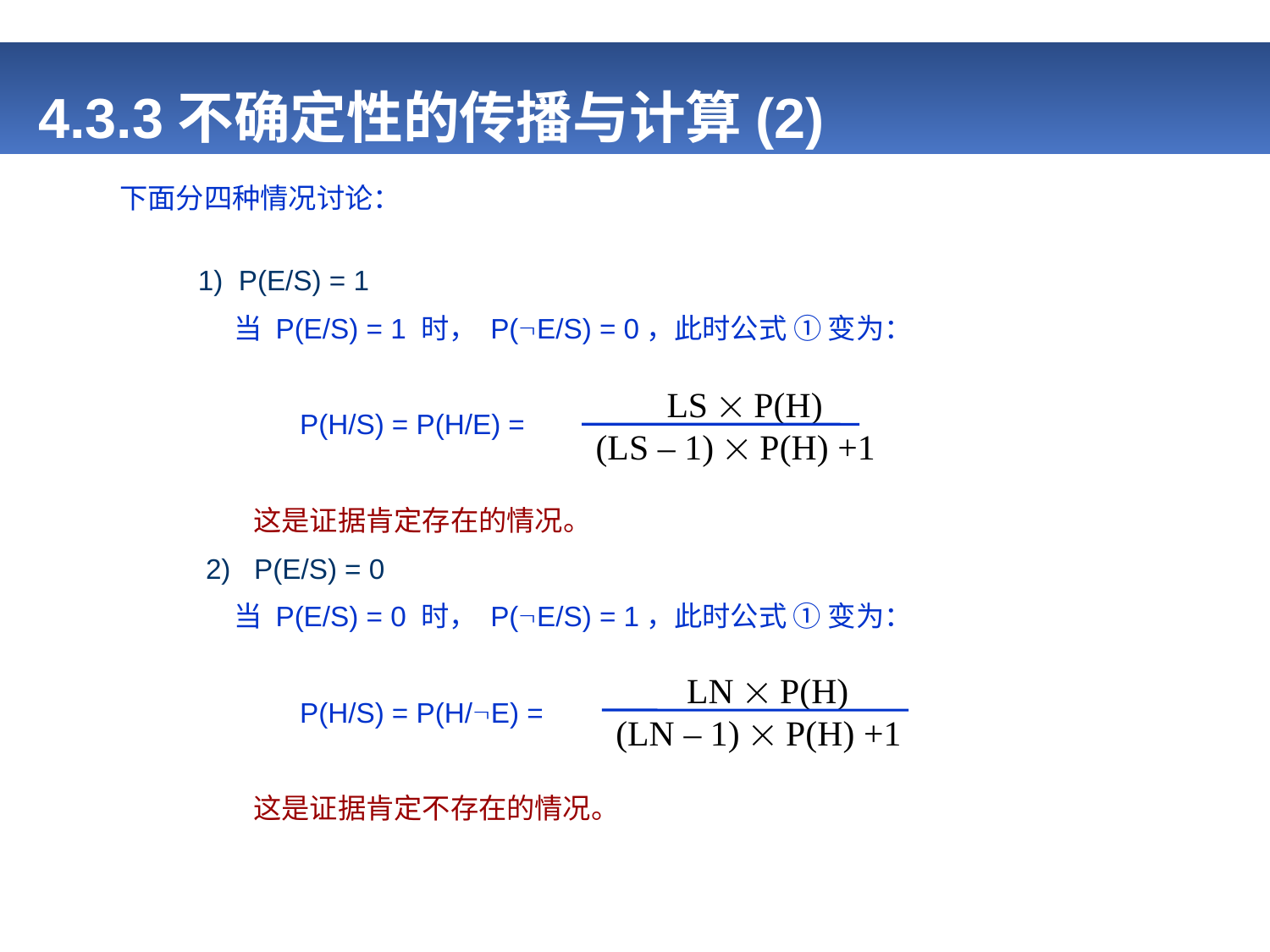

# 4.3.3不确定性的传播与计算(2)
下面分四种情况讨论：

          1)  P(E/S) = 1
                 当 P(E/S) = 1 时， P(¬E/S) = 0，此时公式 ① 变为：

                       P(H/S) = P(H/E) =

                    这是证据肯定存在的情况。
           2)   P(E/S) = 0
                 当 P(E/S) = 0 时， P(¬E/S) = 1，此时公式 ① 变为：

                       P(H/S) = P(H/¬E) =

                    这是证据肯定不存在的情况。

        LS × P(H)
(LS – 1) × P(H) +1

        LN × P(H)
(LN – 1) × P(H) +1